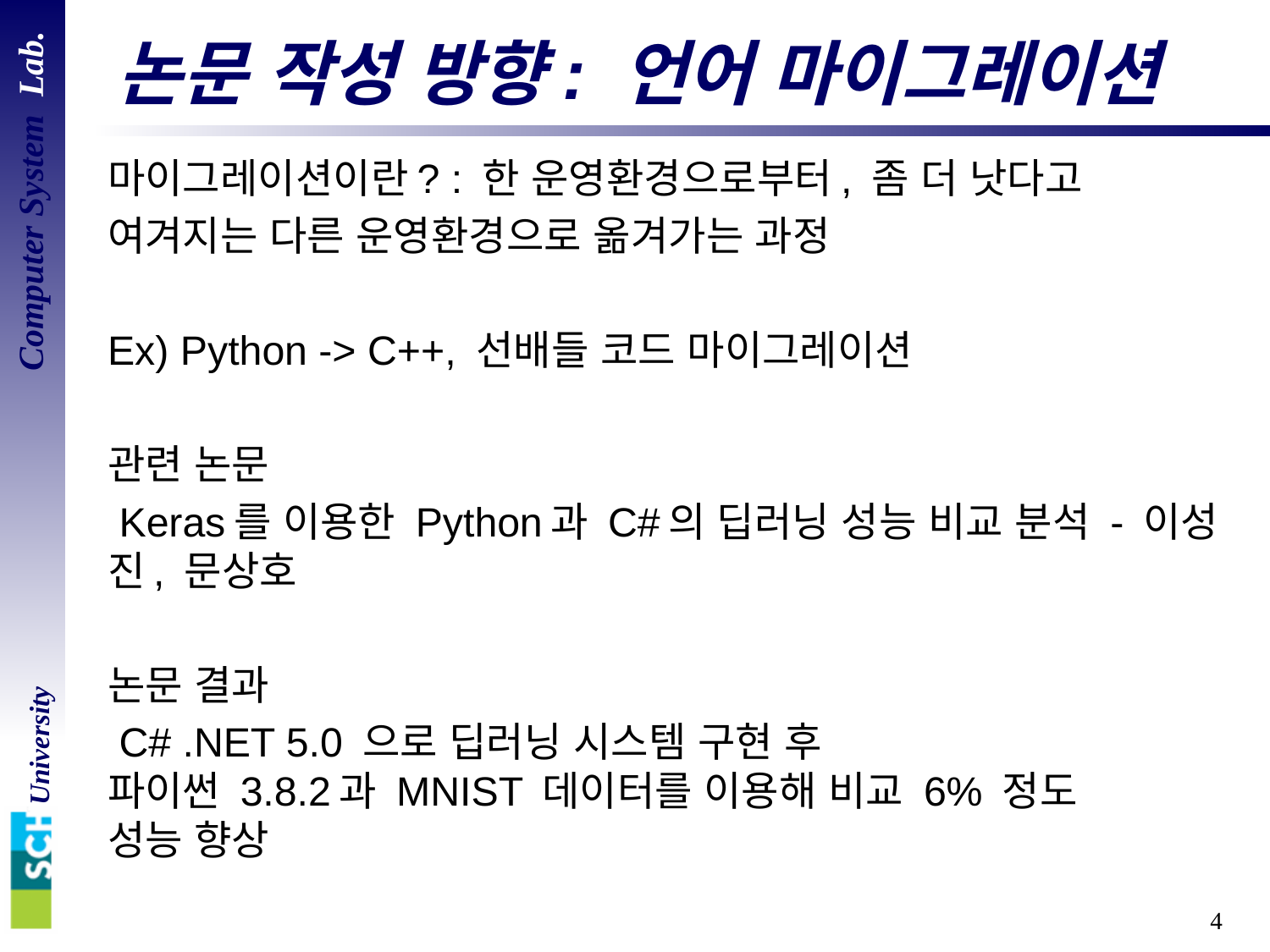

# 논문 작성 방향: 언어 마이그레이션
마이그레이션이란? : 한 운영환경으로부터, 좀 더 낫다고
여겨지는 다른 운영환경으로 옮겨가는 과정

Ex) Python -> C++, 선배들 코드 마이그레이션

관련 논문
 Keras를 이용한 Python과 C#의 딥러닝 성능 비교 분석 - 이성진, 문상호

논문 결과
 C# .NET 5.0 으로 딥러닝 시스템 구현 후
파이썬 3.8.2과 MNIST 데이터를 이용해 비교 6% 정도
성능 향상